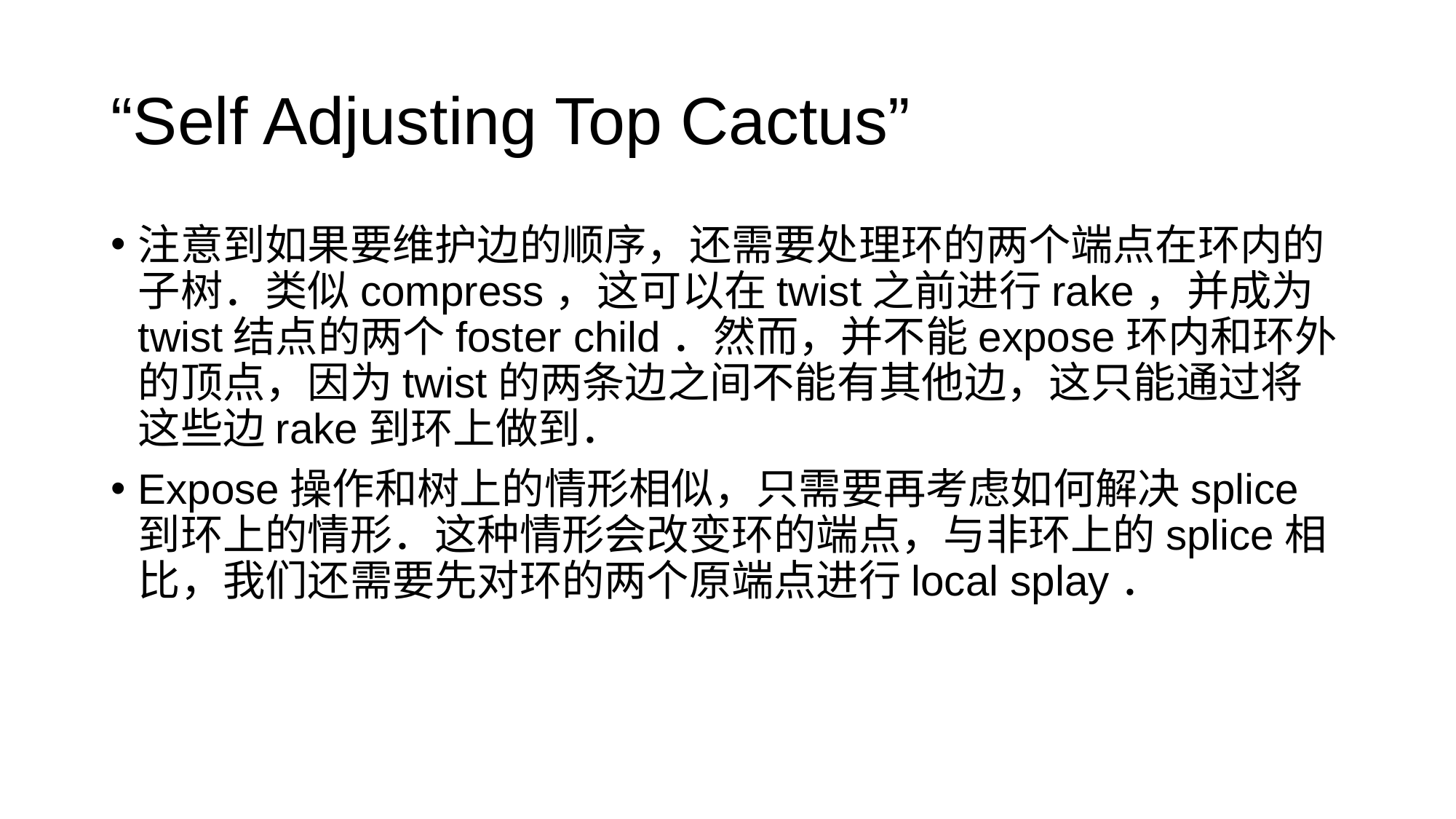

# “Self Adjusting Top Cactus”
注意到如果要维护边的顺序，还需要处理环的两个端点在环内的子树．类似compress，这可以在twist之前进行rake，并成为twist结点的两个foster child．然而，并不能expose环内和环外的顶点，因为twist的两条边之间不能有其他边，这只能通过将这些边rake到环上做到．
Expose操作和树上的情形相似，只需要再考虑如何解决splice到环上的情形．这种情形会改变环的端点，与非环上的splice相比，我们还需要先对环的两个原端点进行local splay．